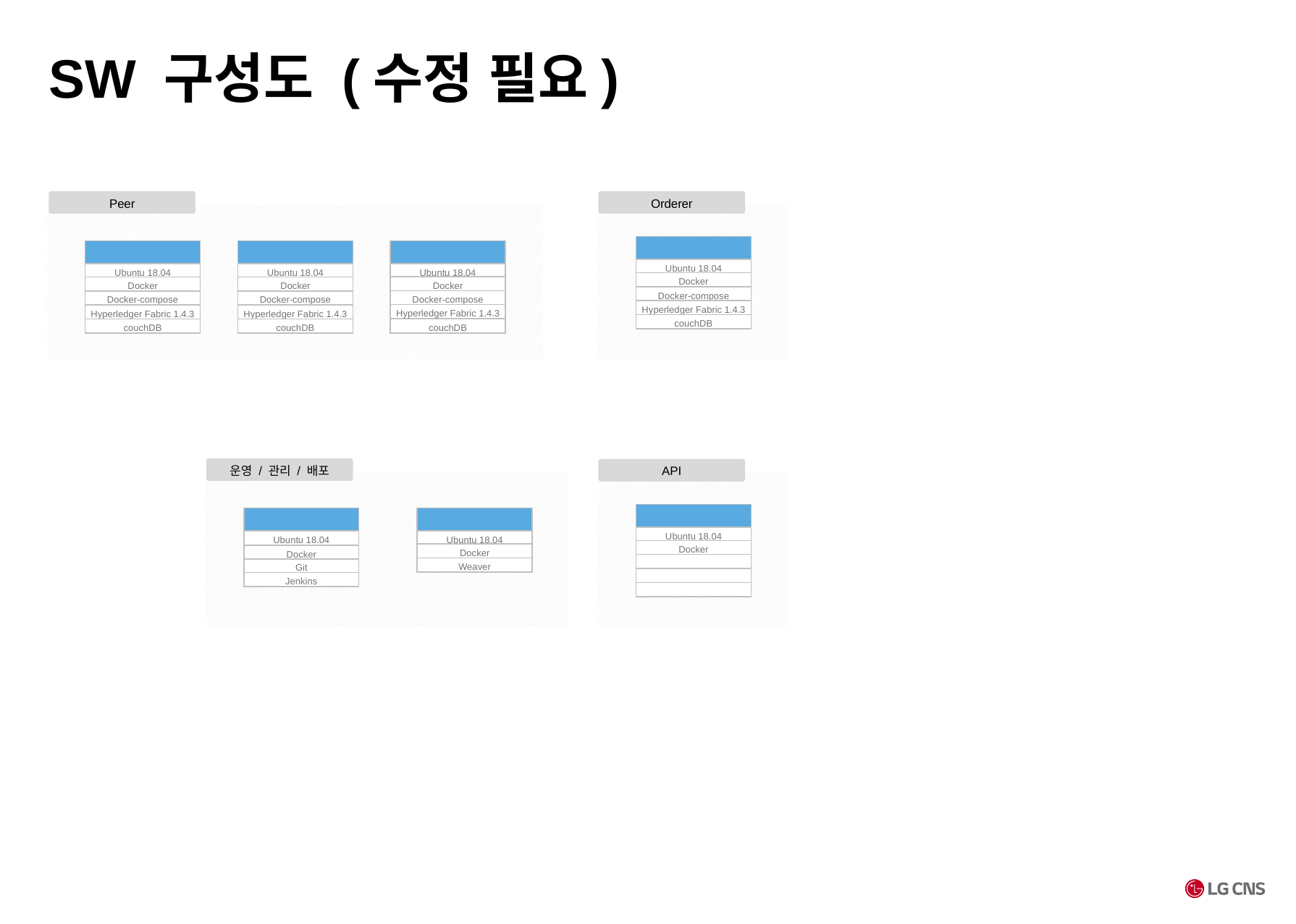

SW 구성도 (수정 필요)
Peer
Orderer

Orderer #1,2,3
KTNET Peer #1 #2
CBEC Peer #1 #2
충청북도 Peer #1 #2
Ubuntu 18.04
Ubuntu 18.04
Ubuntu 18.04
Ubuntu 18.04
Docker
Docker
Docker
Docker
Docker-compose
Docker-compose
Docker-compose
Docker-compose
Hyperledger Fabric 1.4.3
Hyperledger Fabric 1.4.3
Hyperledger Fabric 1.4.3
Hyperledger Fabric 1.4.3
couchDB
couchDB
couchDB
couchDB
운영 / 관리 / 배포
API

API 서버 #1
관리서버
CI/CD
Ubuntu 18.04
Ubuntu 18.04
Ubuntu 18.04
Docker
Docker
Docker

Weaver
Git

Jenkins